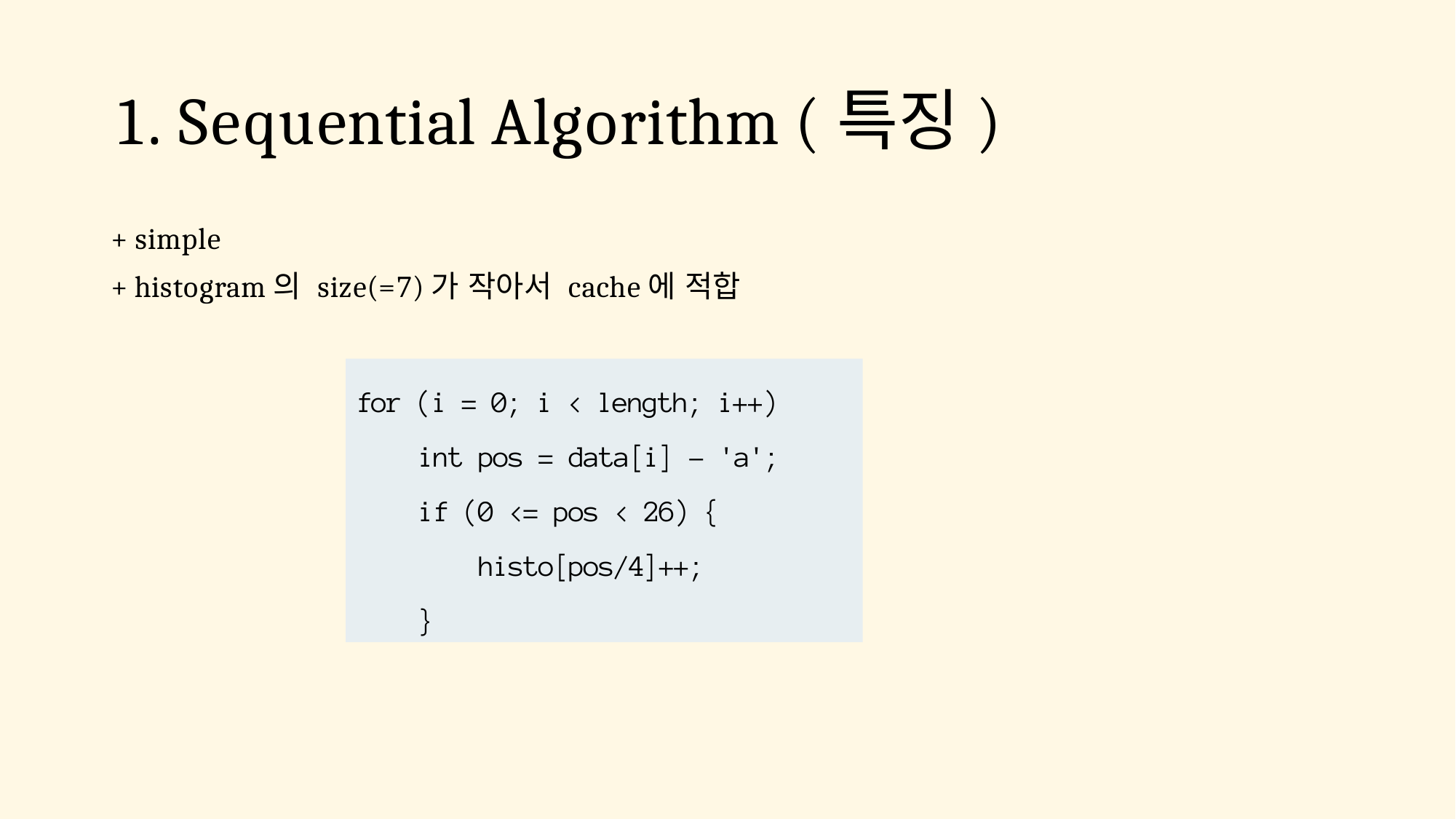

# 1. Sequential Algorithm (특징)
+ simple
+ histogram의 size(=7)가 작아서 cache에 적합
for (i = 0; i < length; i++)
    int pos = data[i] - 'a';
    if (0 <= pos < 26) {
        histo[pos/4]++;
    }